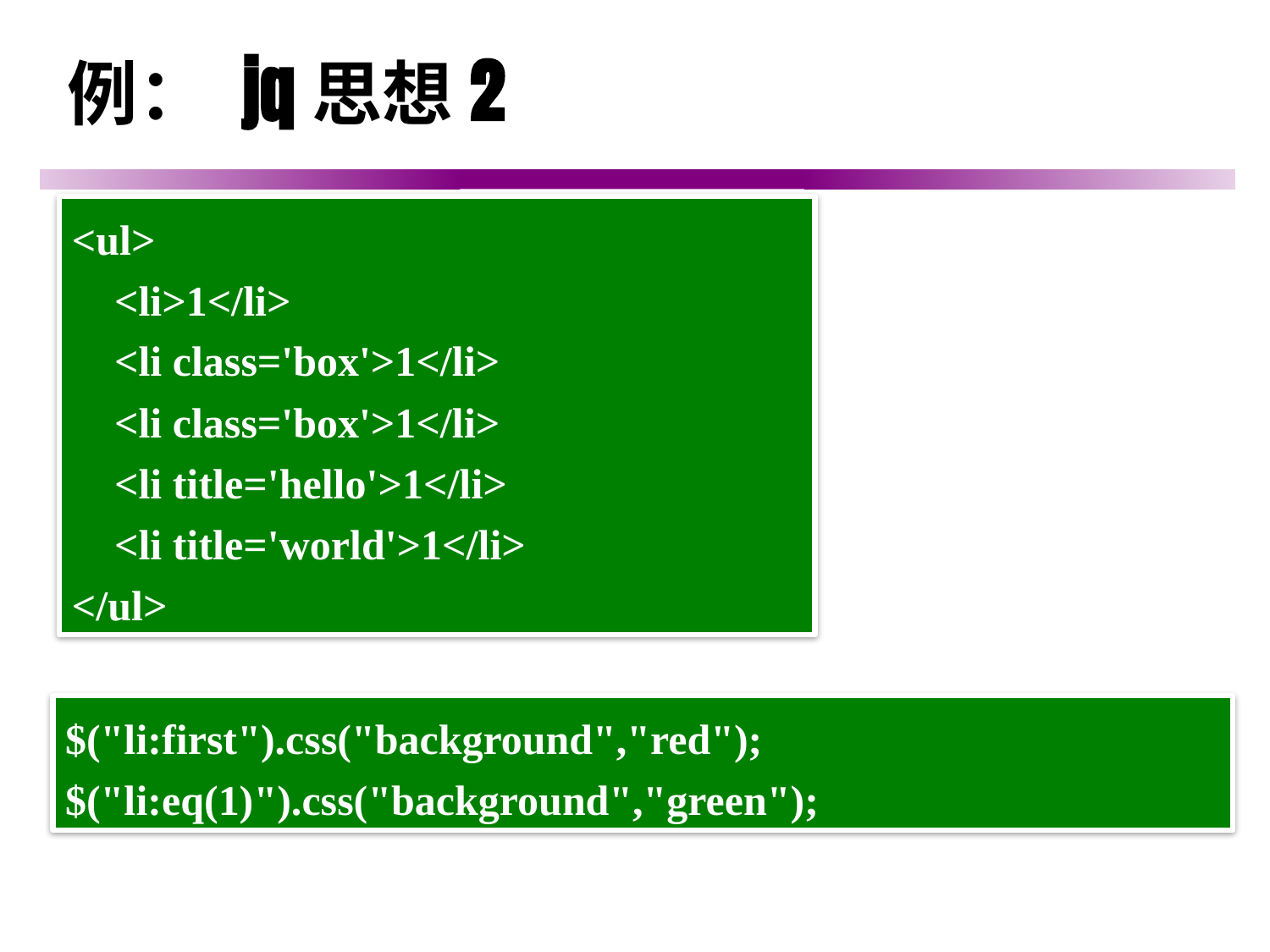

# 例： jq思想2
<ul>
    <li>1</li>
    <li class='box'>1</li>
    <li class='box'>1</li>
    <li title='hello'>1</li>
    <li title='world'>1</li>
</ul>

$("li:first").css("background","red");
$("li:eq(1)").css("background","green");